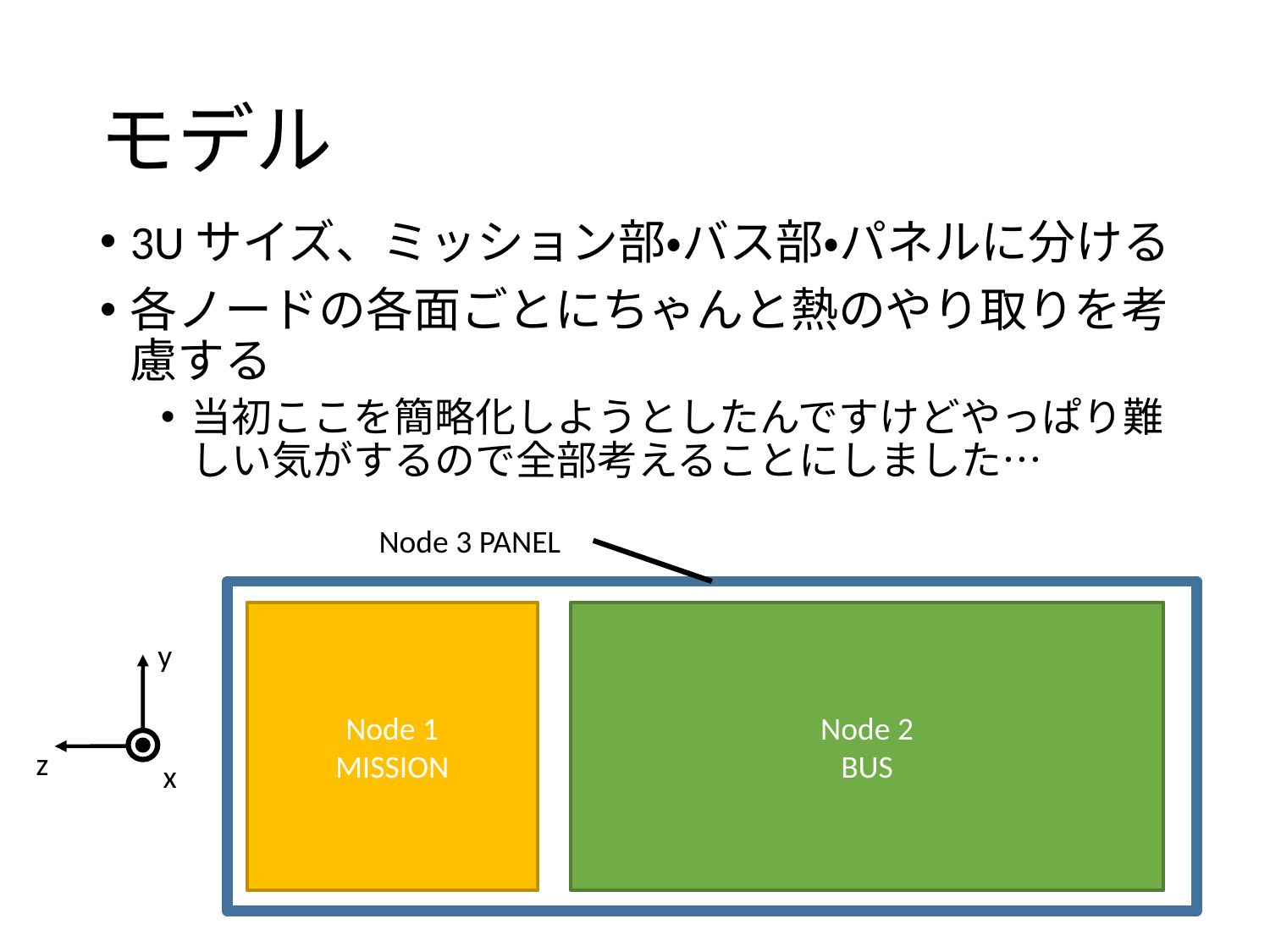

モデル
3Uサイズ、ミッション部・バス部・パネルに分ける
各ノードの各面ごとにちゃんと熱のやり取りを考慮する
当初ここを簡略化しようとしたんですけどやっぱり難しい気がするので全部考えることにしました…
Node 3 PANEL

Node 1
MISSION
Node 2
BUS
y

z

x